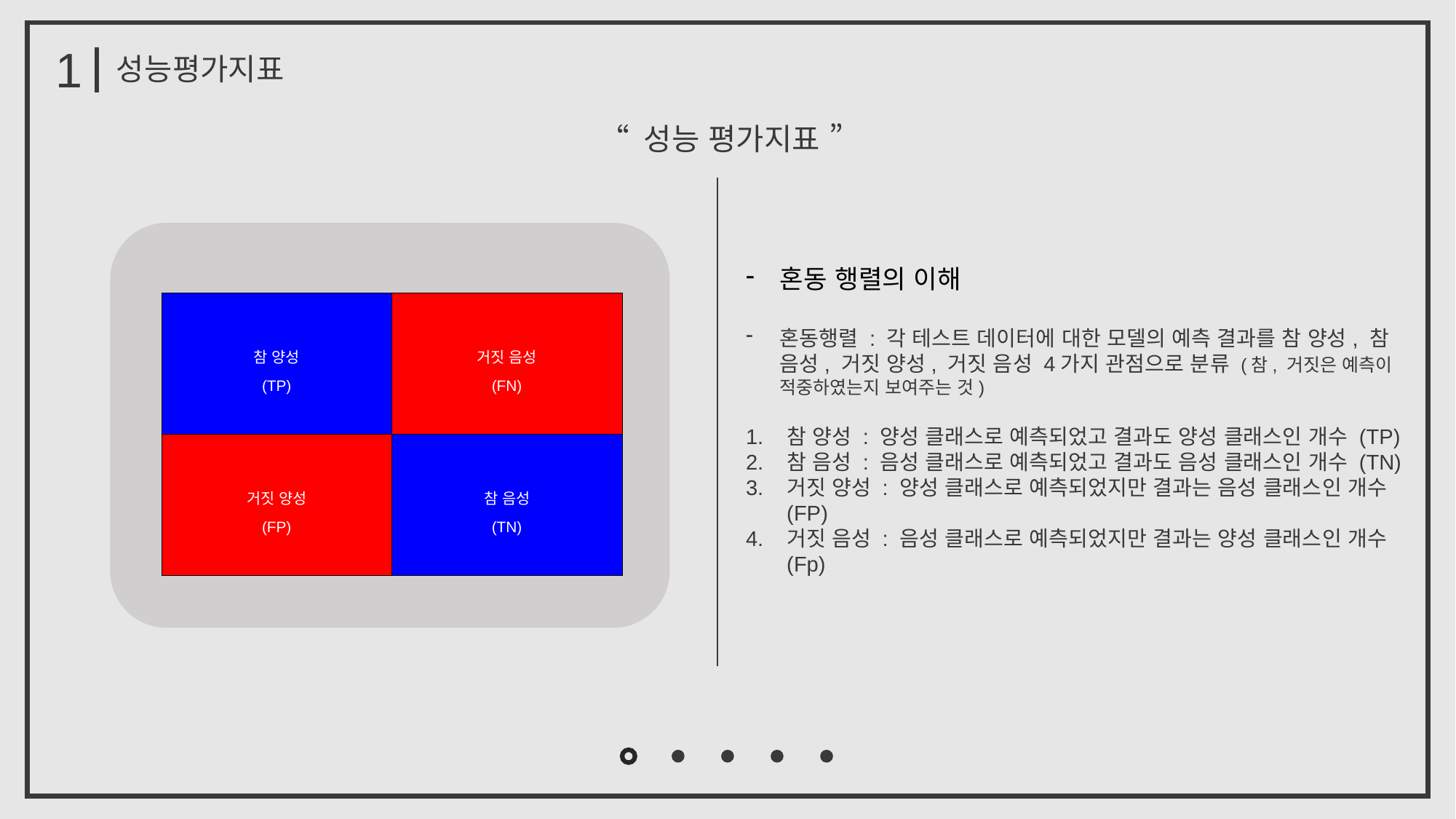

1
성능평가지표
“ 성능 평가지표 ”

혼동 행렬의 이해

혼동행렬 : 각 테스트 데이터에 대한 모델의 예측 결과를 참 양성, 참 음성, 거짓 양성, 거짓 음성 4가지 관점으로 분류 (참, 거짓은 예측이 적중하였는지 보여주는 것)

참 양성 : 양성 클래스로 예측되었고 결과도 양성 클래스인 개수 (TP)
참 음성 : 음성 클래스로 예측되었고 결과도 음성 클래스인 개수 (TN)
거짓 양성 : 양성 클래스로 예측되었지만 결과는 음성 클래스인 개수  (FP)
거짓 음성 : 음성 클래스로 예측되었지만 결과는 양성 클래스인 개수 (Fp)
| 참 양성 (TP) | 거짓 음성 (FN) |
| --- | --- |
| 거짓 양성 (FP) | 참 음성 (TN) |